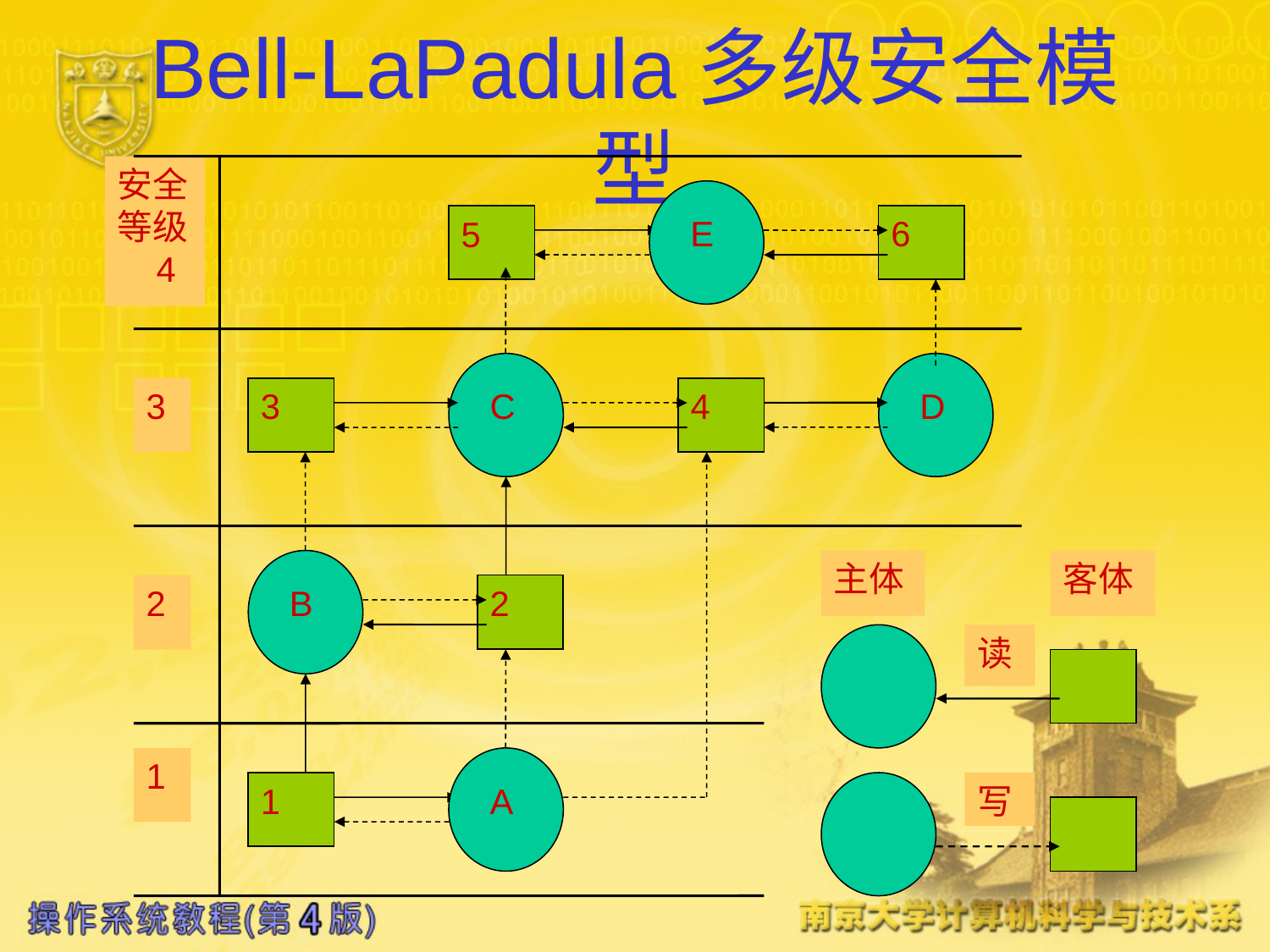

# Bell-LaPadula多级安全模型
安全
等级
    4

E
6

5

3
C
4

D
3

主体
客体
B
2
2

读

1

1
A

写